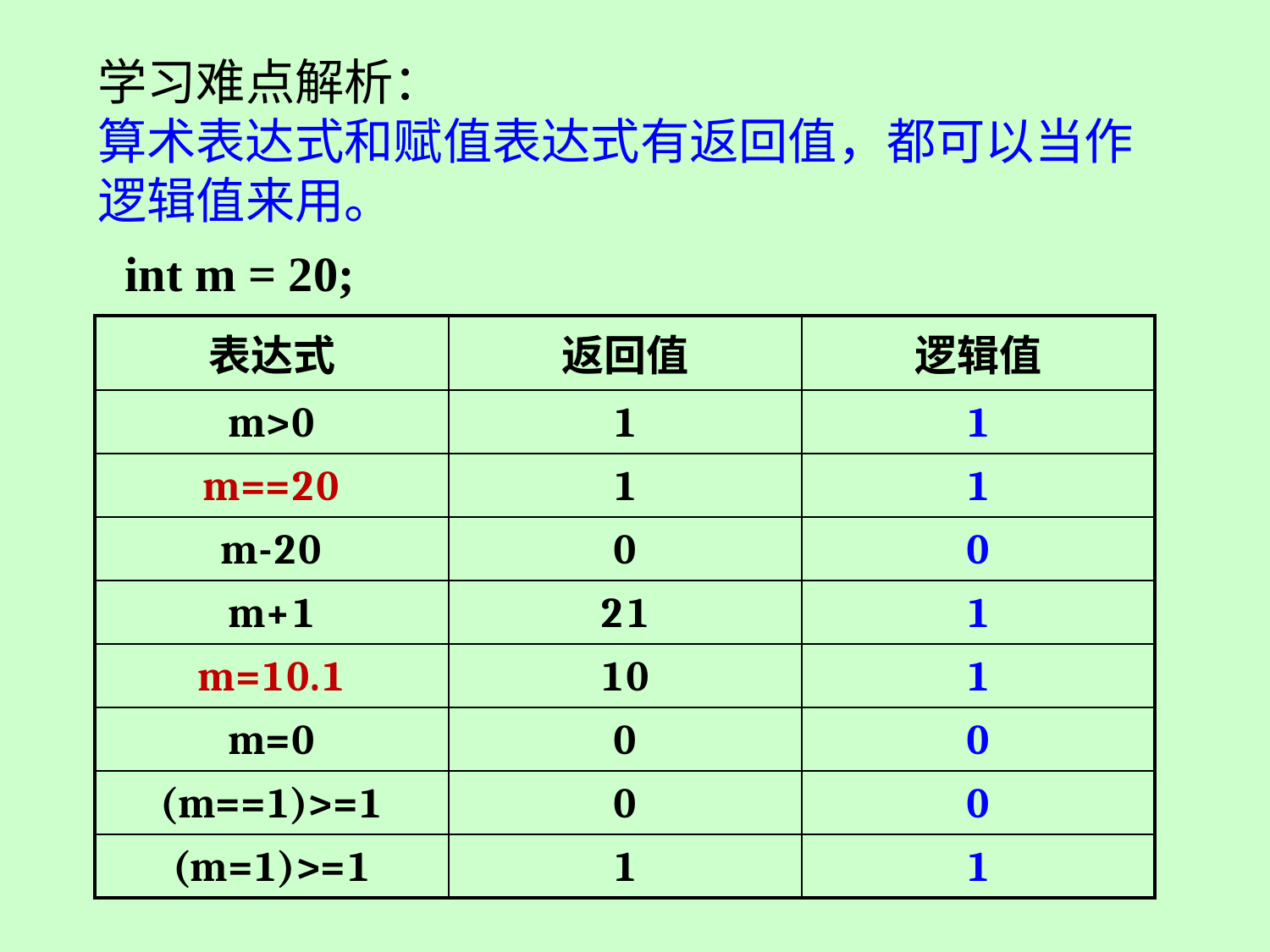

学习难点解析：
算术表达式和赋值表达式有返回值，都可以当作逻辑值来用。
int m = 20;
| 表达式 | 返回值 | 逻辑值 |
| --- | --- | --- |
| m>0 | 1 | 1 |
| m==20 | 1 | 1 |
| m-20 | 0 | 0 |
| m+1 | 21 | 1 |
| m=10.1 | 10 | 1 |
| m=0 | 0 | 0 |
| (m==1)>=1 | 0 | 0 |
| (m=1)>=1 | 1 | 1 |
55